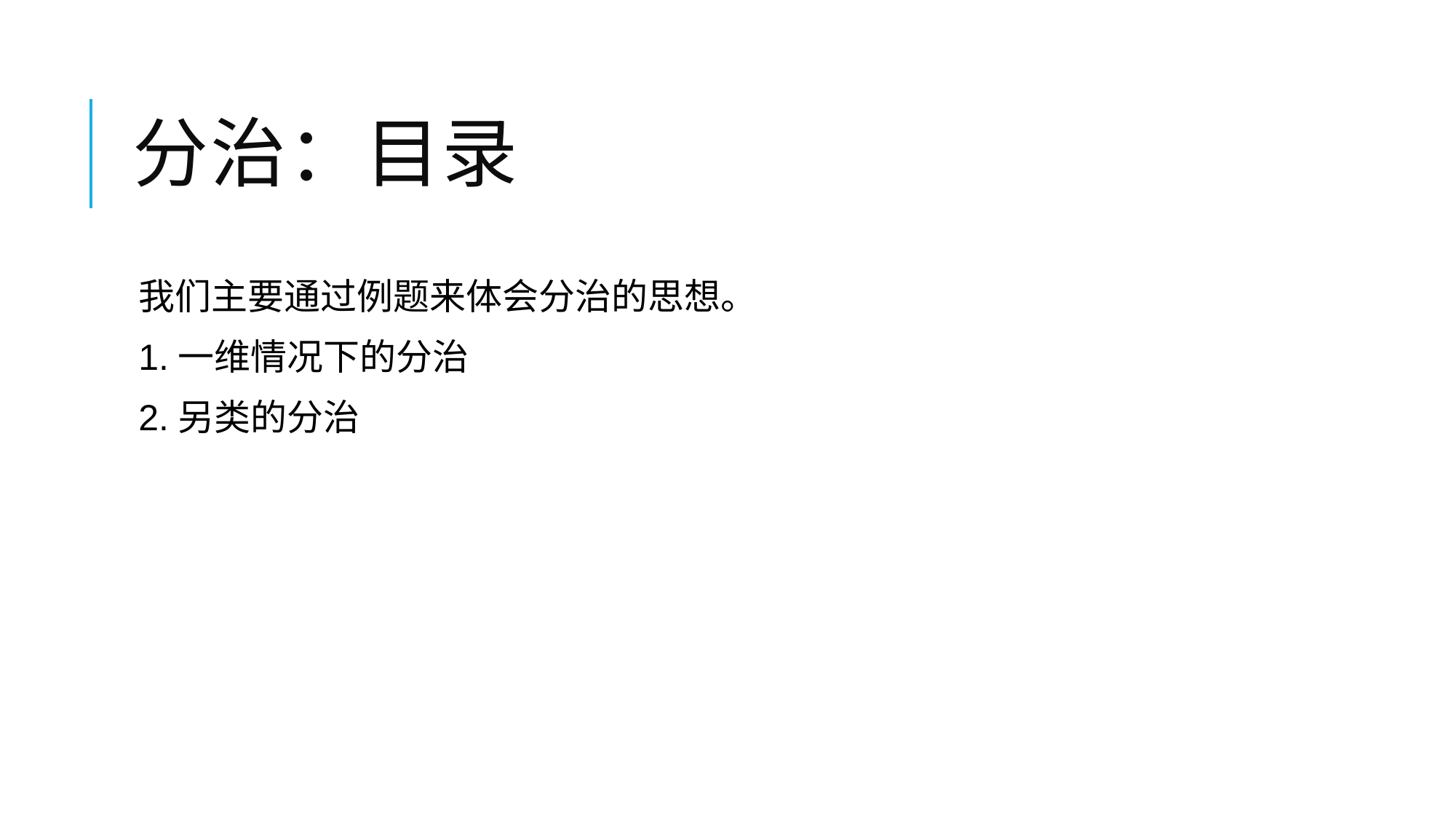

# 分治：目录
我们主要通过例题来体会分治的思想。
1.一维情况下的分治
2.另类的分治